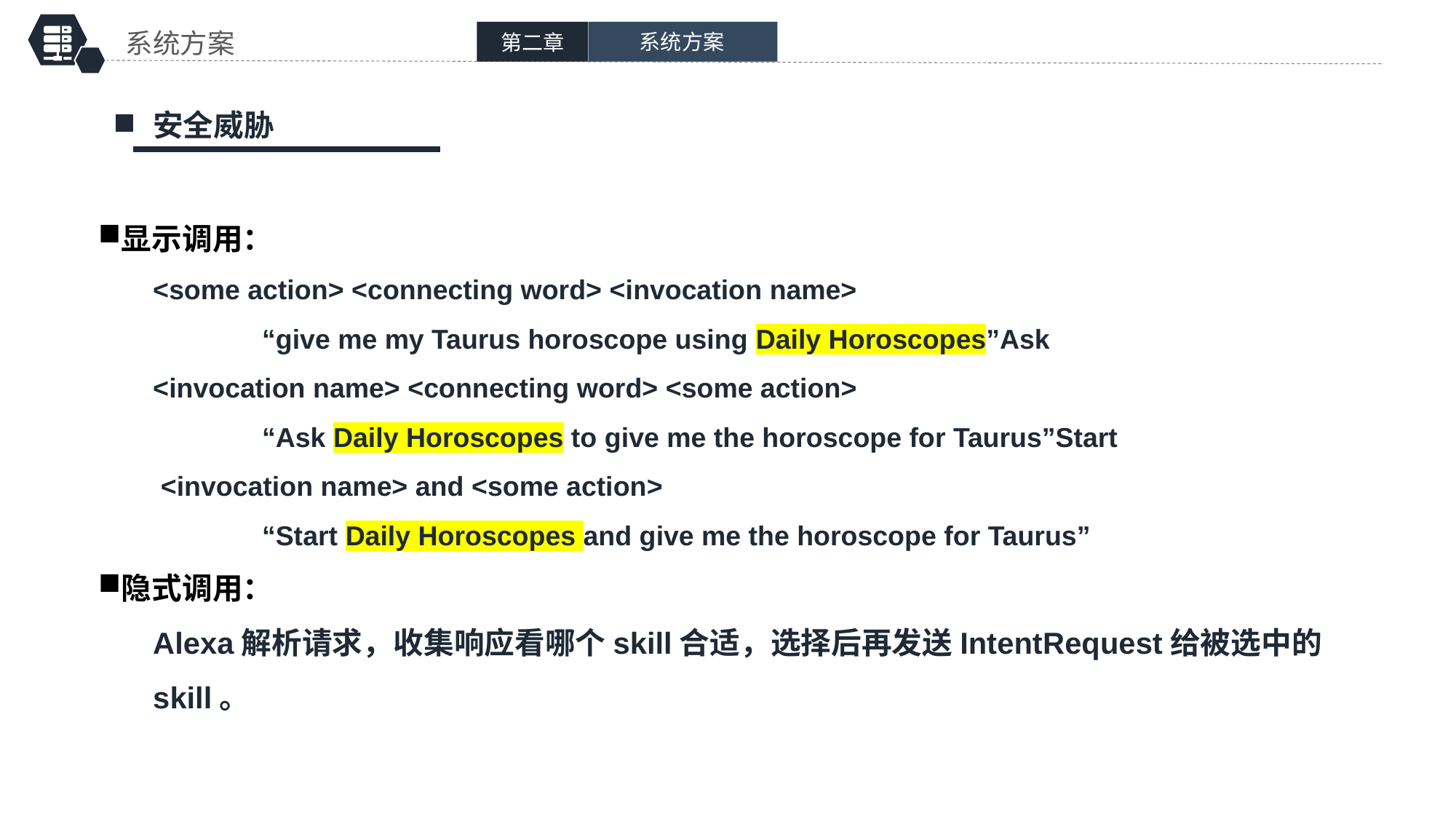

系统方案
系统方案
第二章

安全威胁

显示调用：
<some action> <connecting word> <invocation name>
	“give me my Taurus horoscope using Daily Horoscopes”Ask
<invocation name> <connecting word> <some action>
	“Ask Daily Horoscopes to give me the horoscope for Taurus”Start
 <invocation name> and <some action>
	“Start Daily Horoscopes and give me the horoscope for Taurus”
隐式调用：
Alexa解析请求，收集响应看哪个skill合适，选择后再发送IntentRequest给被选中的skill。